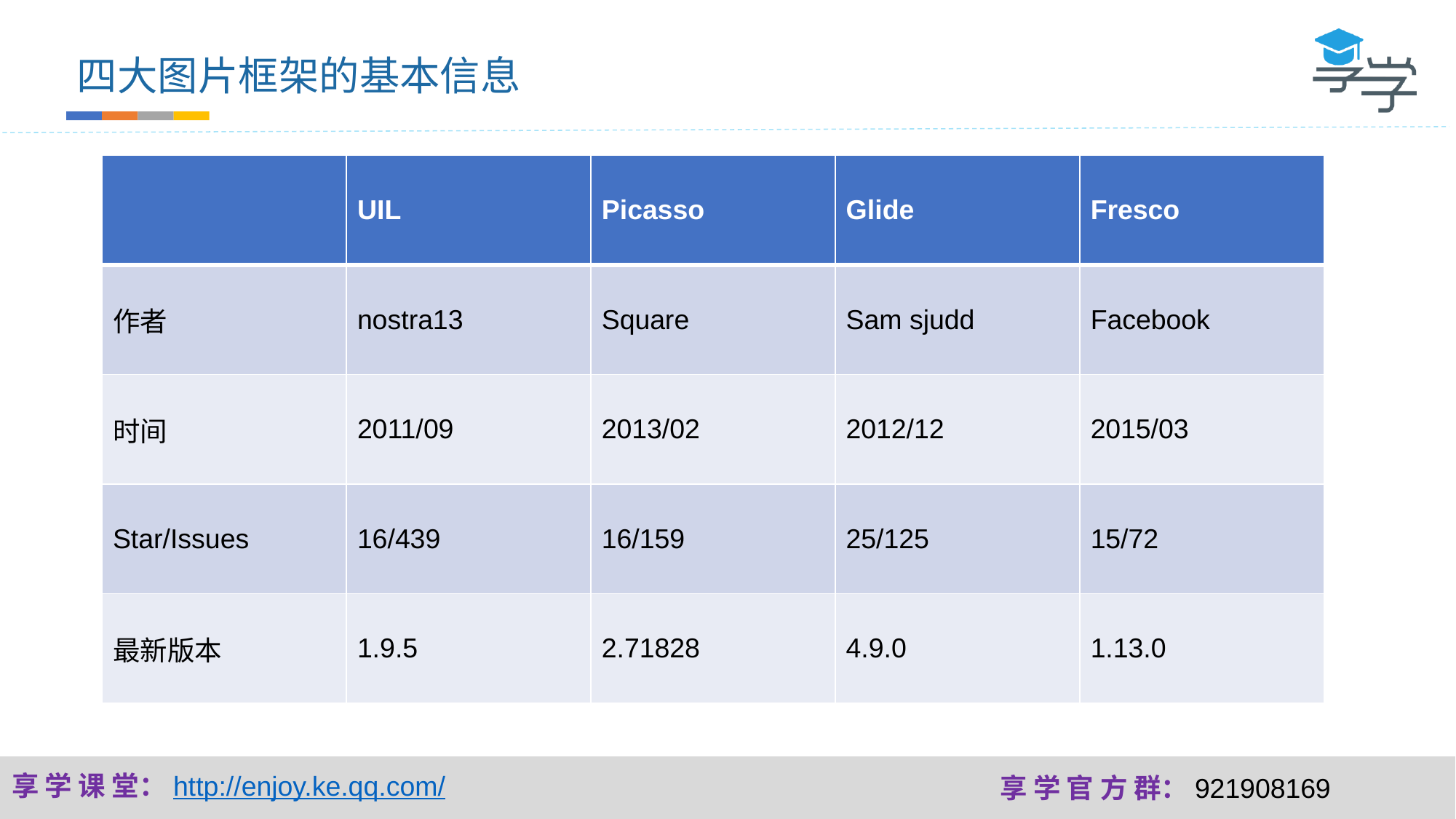

四大图片框架的基本信息

|  | UIL | Picasso | Glide | Fresco |
| --- | --- | --- | --- | --- |
| 作者 | nostra13 | Square | Sam sjudd | Facebook |
| 时间 | 2011/09 | 2013/02 | 2012/12 | 2015/03 |
| Star/Issues | 16/439 | 16/159 | 25/125 | 15/72 |
| 最新版本 | 1.9.5 | 2.71828 | 4.9.0 | 1.13.0 |